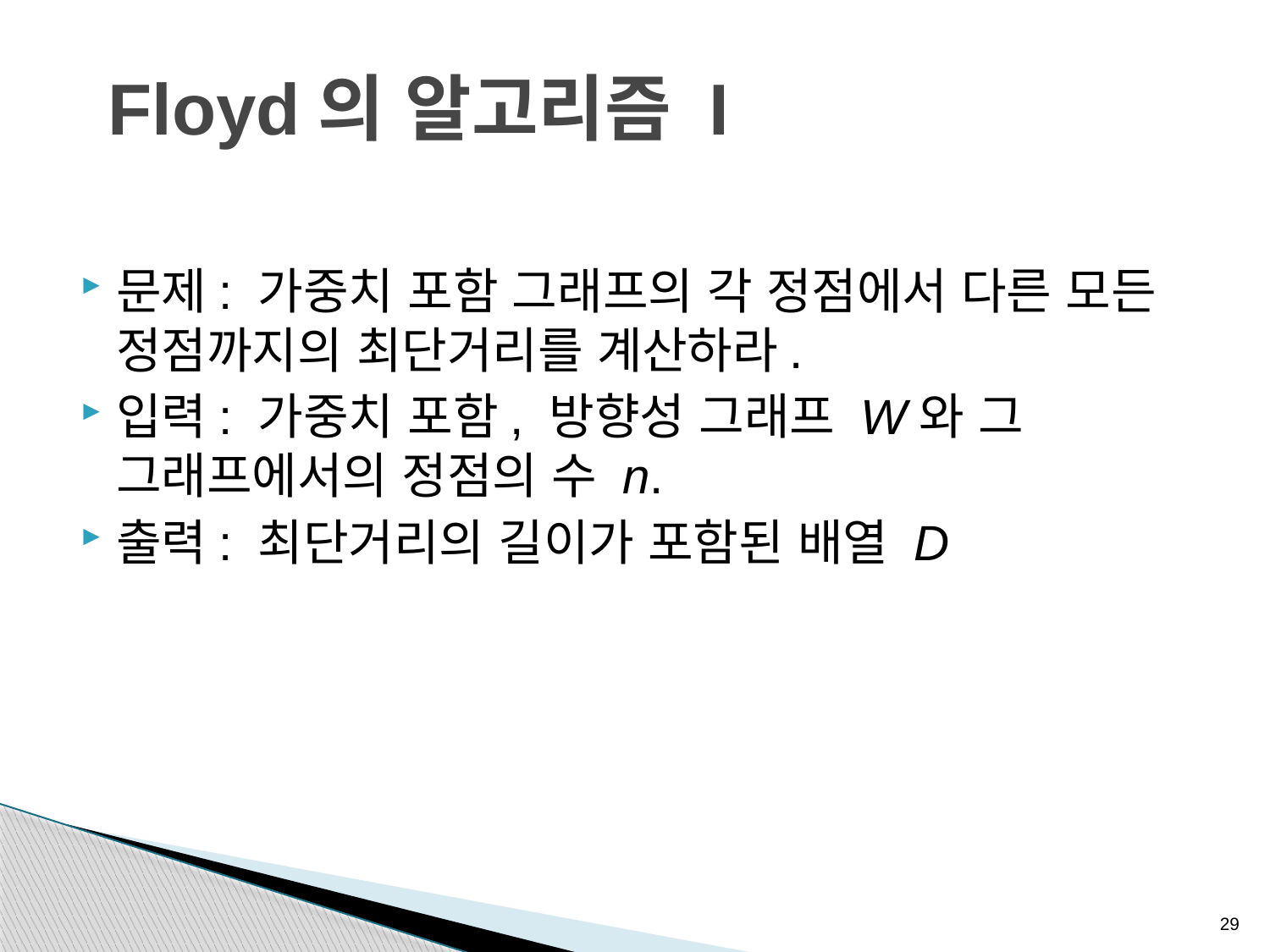

# Floyd의 알고리즘 I
문제: 가중치 포함 그래프의 각 정점에서 다른 모든 정점까지의 최단거리를 계산하라.
입력: 가중치 포함, 방향성 그래프 W와 그 그래프에서의 정점의 수 n.
출력: 최단거리의 길이가 포함된 배열 D
29